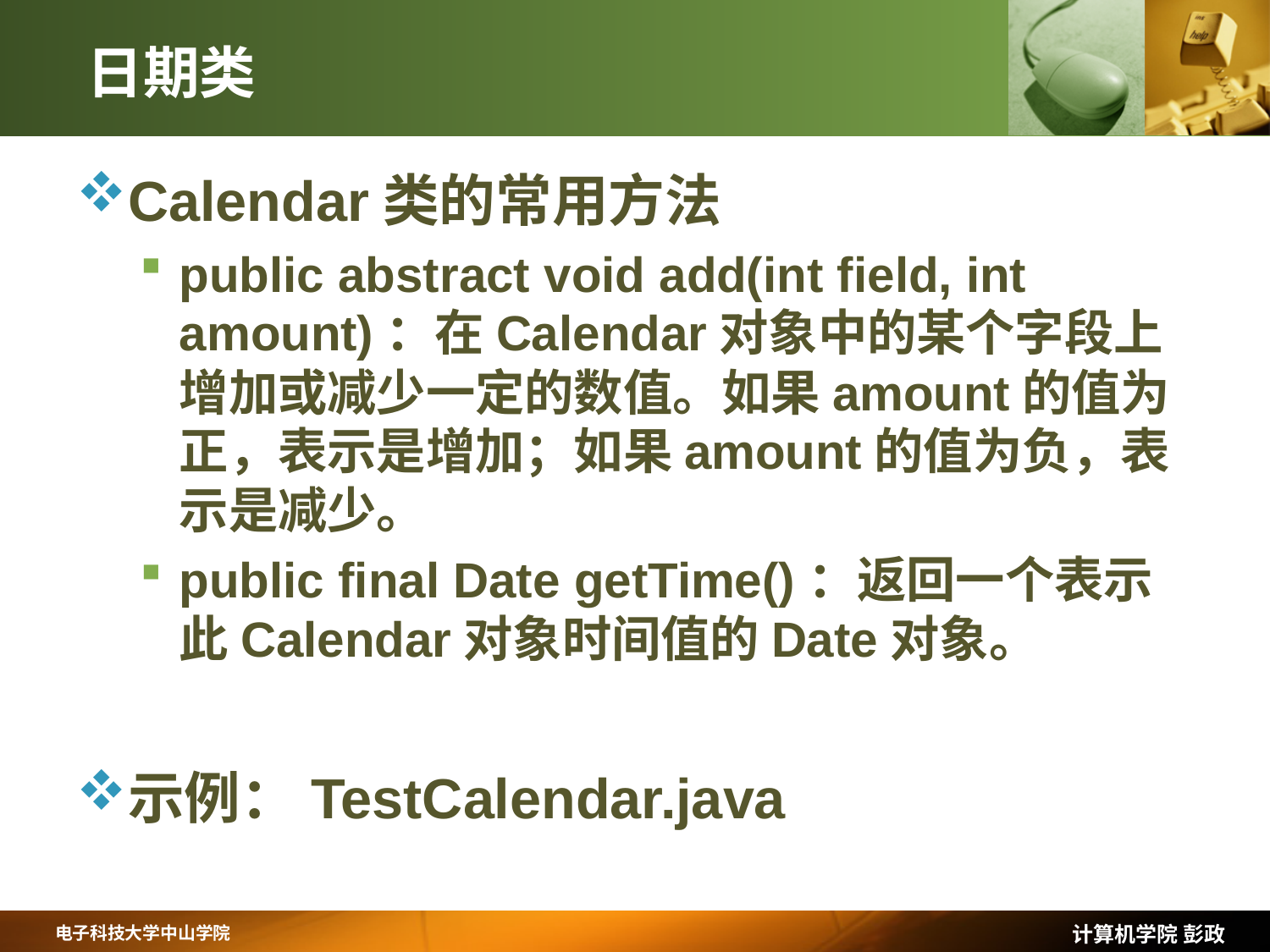

# 日期类
Calendar类的常用方法
public abstract void add(int field, int amount)：在Calendar对象中的某个字段上增加或减少一定的数值。如果amount的值为正，表示是增加；如果amount的值为负，表示是减少。
public final Date getTime()：返回一个表示此Calendar对象时间值的Date对象。

示例：TestCalendar.java
计算机学院 彭政
电子科技大学中山学院